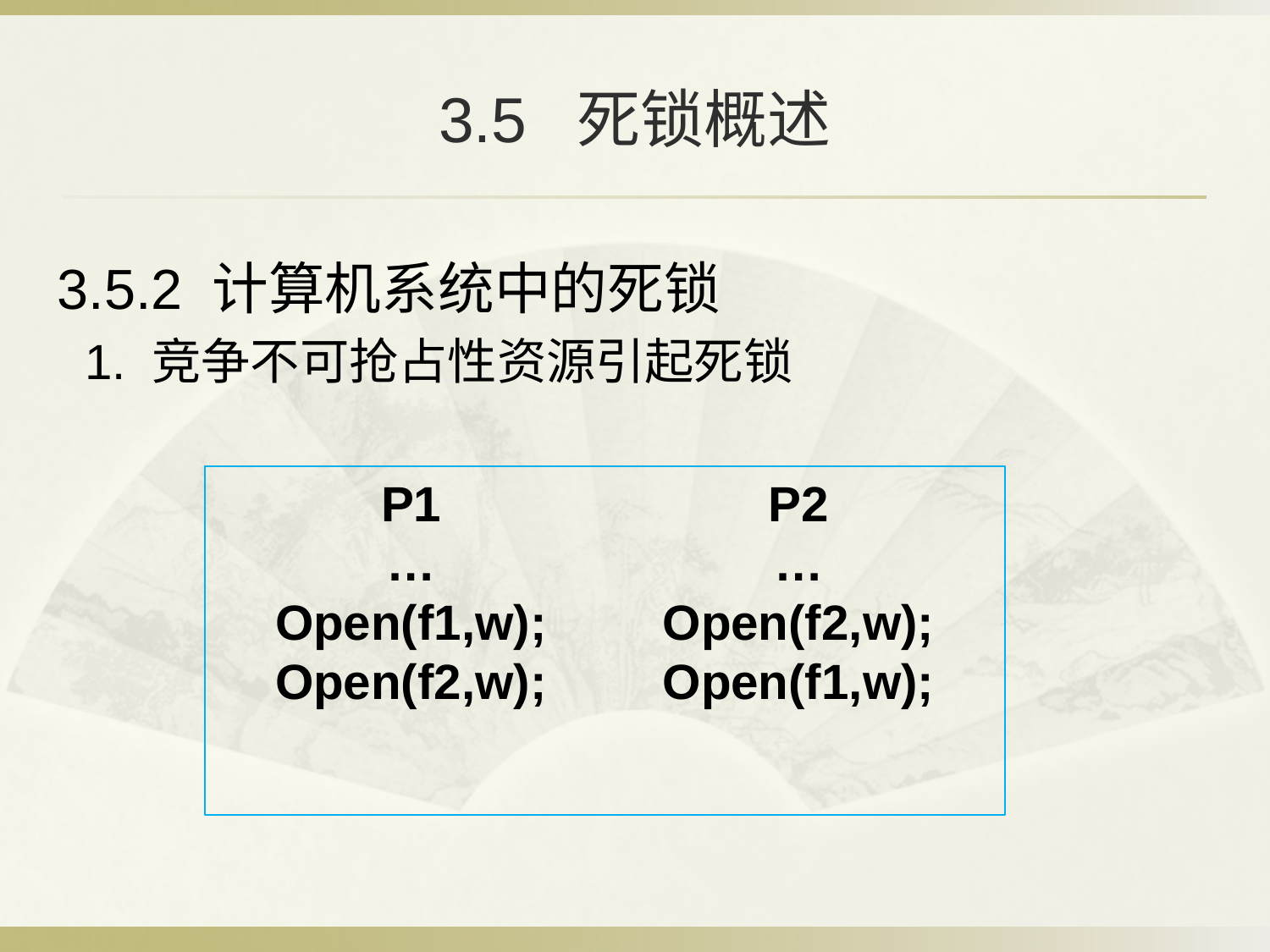

# 3.5  死锁概述
3.5.2 计算机系统中的死锁
  1. 竞争不可抢占性资源引起死锁
P1
…
Open(f1,w);
Open(f2,w);

P2
…
Open(f2,w);
Open(f1,w);